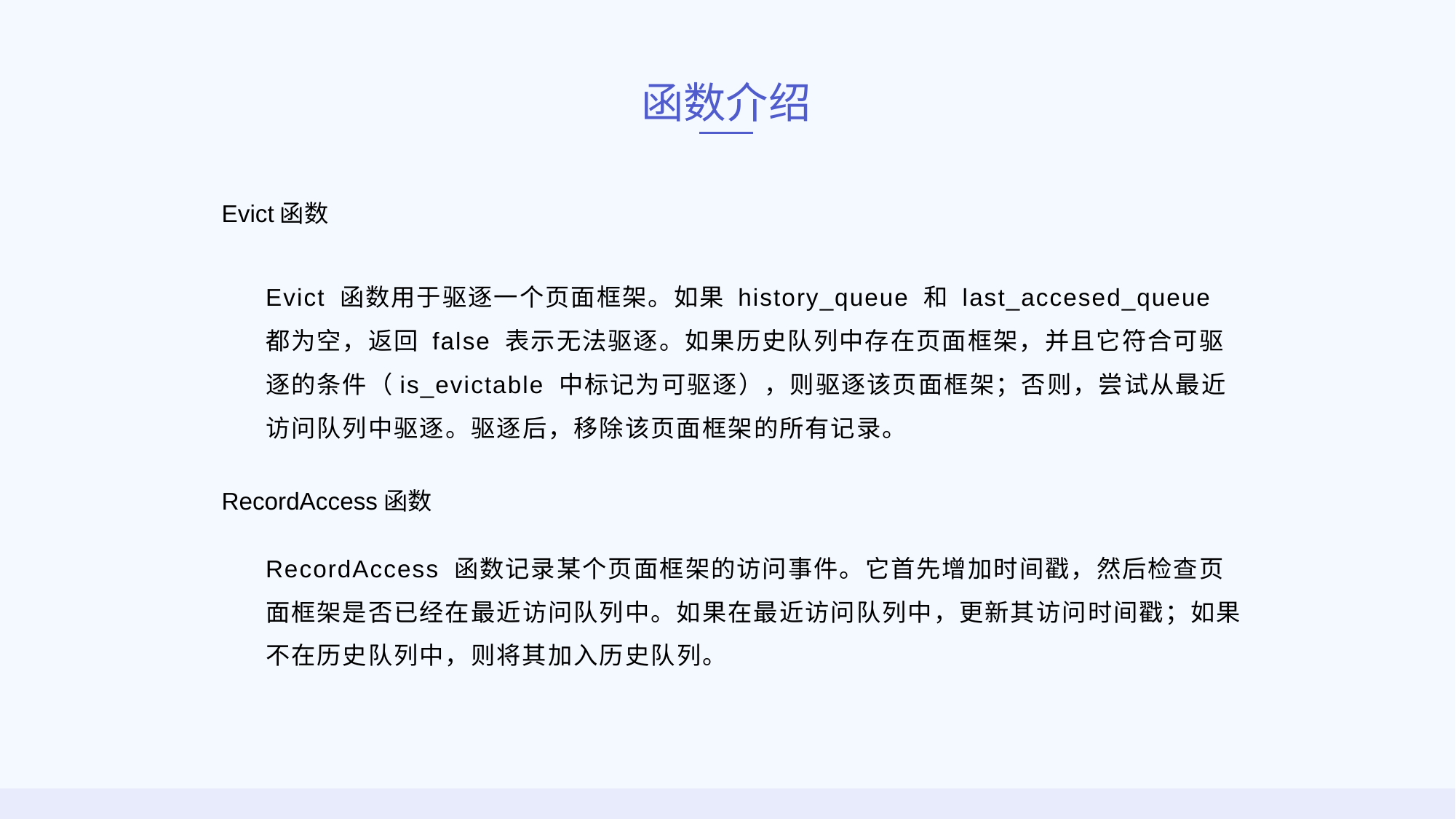

函数介绍
Evict函数
Evict 函数用于驱逐一个页面框架。如果 history_queue 和 last_accesed_queue 都为空，返回 false 表示无法驱逐。如果历史队列中存在页面框架，并且它符合可驱逐的条件（is_evictable 中标记为可驱逐），则驱逐该页面框架；否则，尝试从最近访问队列中驱逐。驱逐后，移除该页面框架的所有记录。
RecordAccess函数
RecordAccess 函数记录某个页面框架的访问事件。它首先增加时间戳，然后检查页面框架是否已经在最近访问队列中。如果在最近访问队列中，更新其访问时间戳；如果不在历史队列中，则将其加入历史队列。